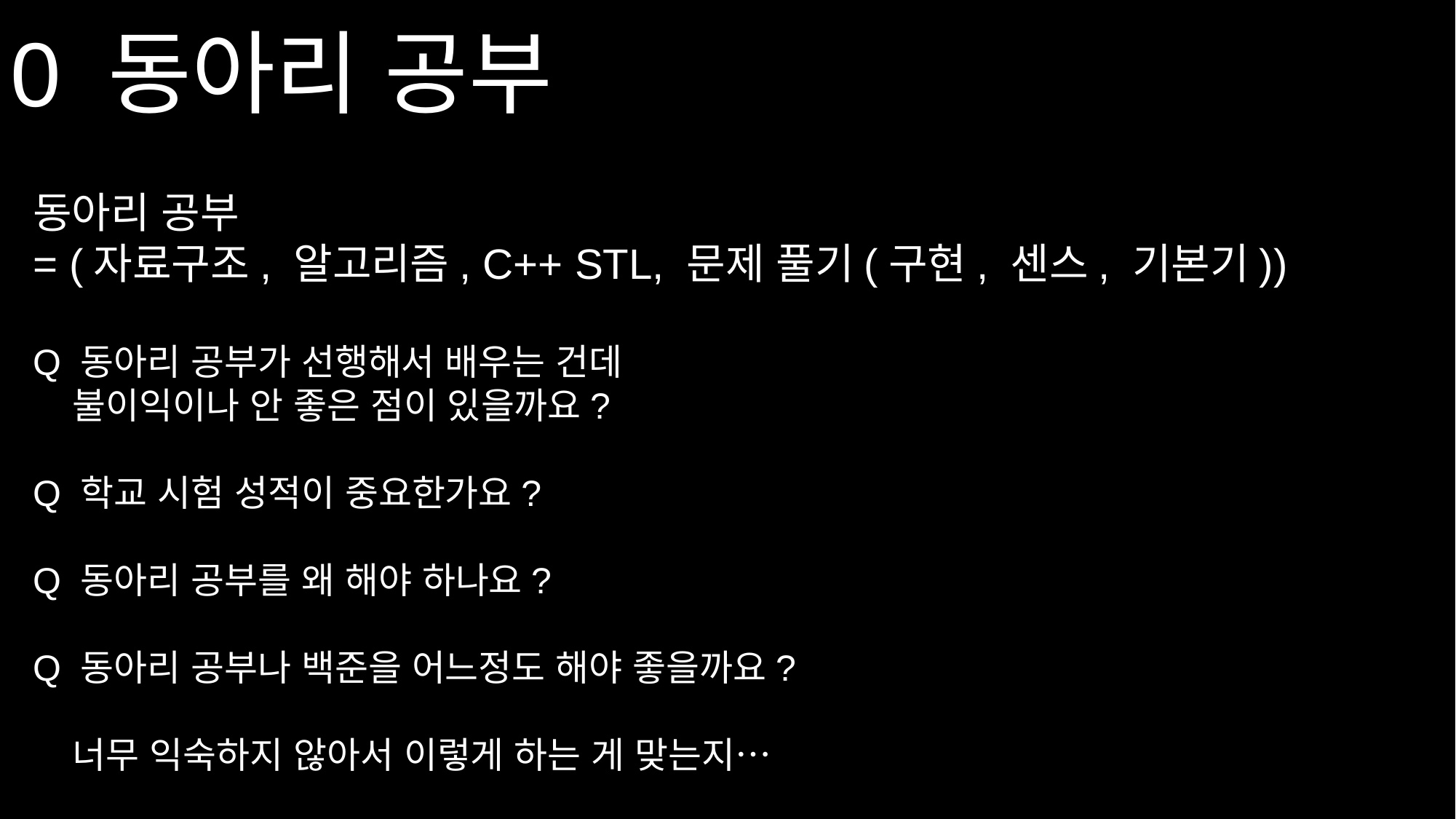

0 동아리 공부
동아리 공부
= (자료구조, 알고리즘, C++ STL, 문제 풀기(구현, 센스, 기본기))

Q 동아리 공부가 선행해서 배우는 건데
   불이익이나 안 좋은 점이 있을까요?

Q 학교 시험 성적이 중요한가요?

Q 동아리 공부를 왜 해야 하나요?

Q 동아리 공부나 백준을 어느정도 해야 좋을까요?

   너무 익숙하지 않아서 이렇게 하는 게 맞는지…